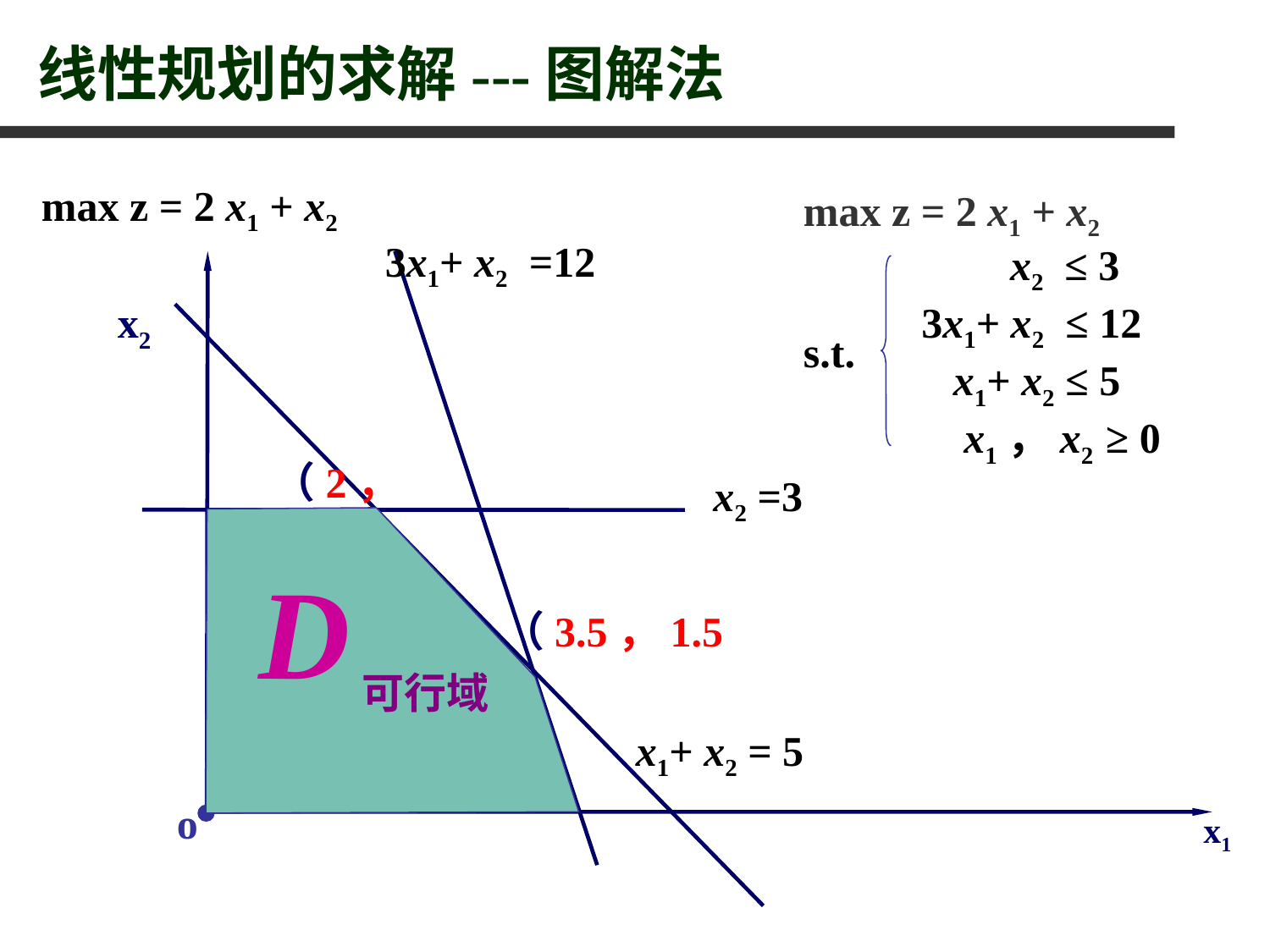

# 线性规划的求解---图解法
max z = 2 x1 + x2

s.t.
max z = 2 x1 + x2
3x1+ x2  =12
              x2  ≤ 3
              3x1+ x2  ≤ 12
                 x1+ x2 ≤ 5
                  x1，x2  ≥ 0

x2

（2，3）
x2 =3

D
（3.5，1.5）
可行域
x1+ x2 = 5
o
x1